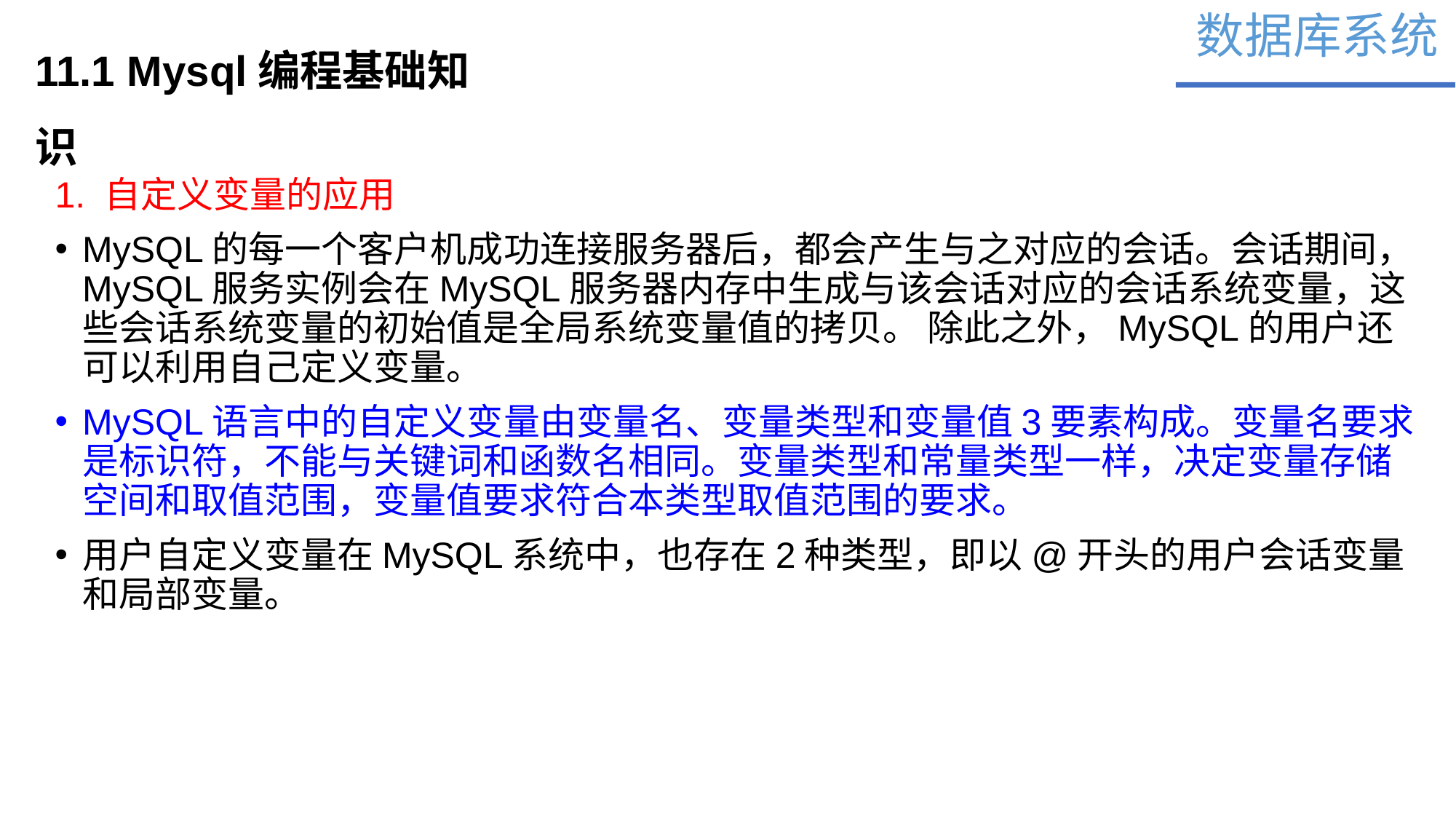

数据库系统
11.1 Mysql编程基础知识

1. 自定义变量的应用
MySQL的每一个客户机成功连接服务器后，都会产生与之对应的会话。会话期间，MySQL服务实例会在MySQL服务器内存中生成与该会话对应的会话系统变量，这些会话系统变量的初始值是全局系统变量值的拷贝。 除此之外，MySQL的用户还可以利用自己定义变量。
MySQL语言中的自定义变量由变量名、变量类型和变量值3要素构成。变量名要求是标识符，不能与关键词和函数名相同。变量类型和常量类型一样，决定变量存储空间和取值范围，变量值要求符合本类型取值范围的要求。
用户自定义变量在MySQL系统中，也存在2种类型，即以@开头的用户会话变量和局部变量。